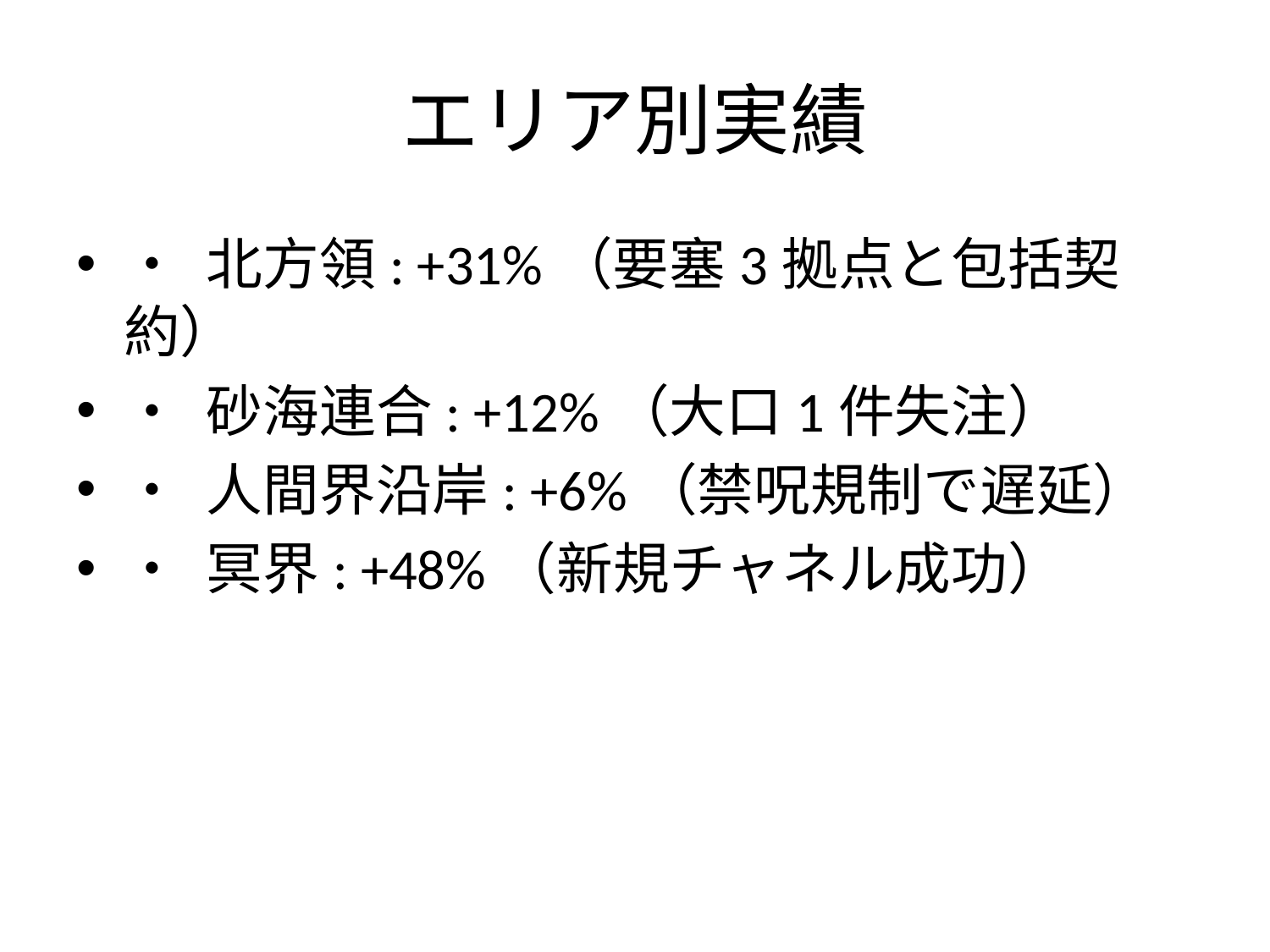

# エリア別実績
• 北方領: +31%（要塞3拠点と包括契約）
• 砂海連合: +12%（大口1件失注）
• 人間界沿岸: +6%（禁呪規制で遅延）
• 冥界: +48%（新規チャネル成功）